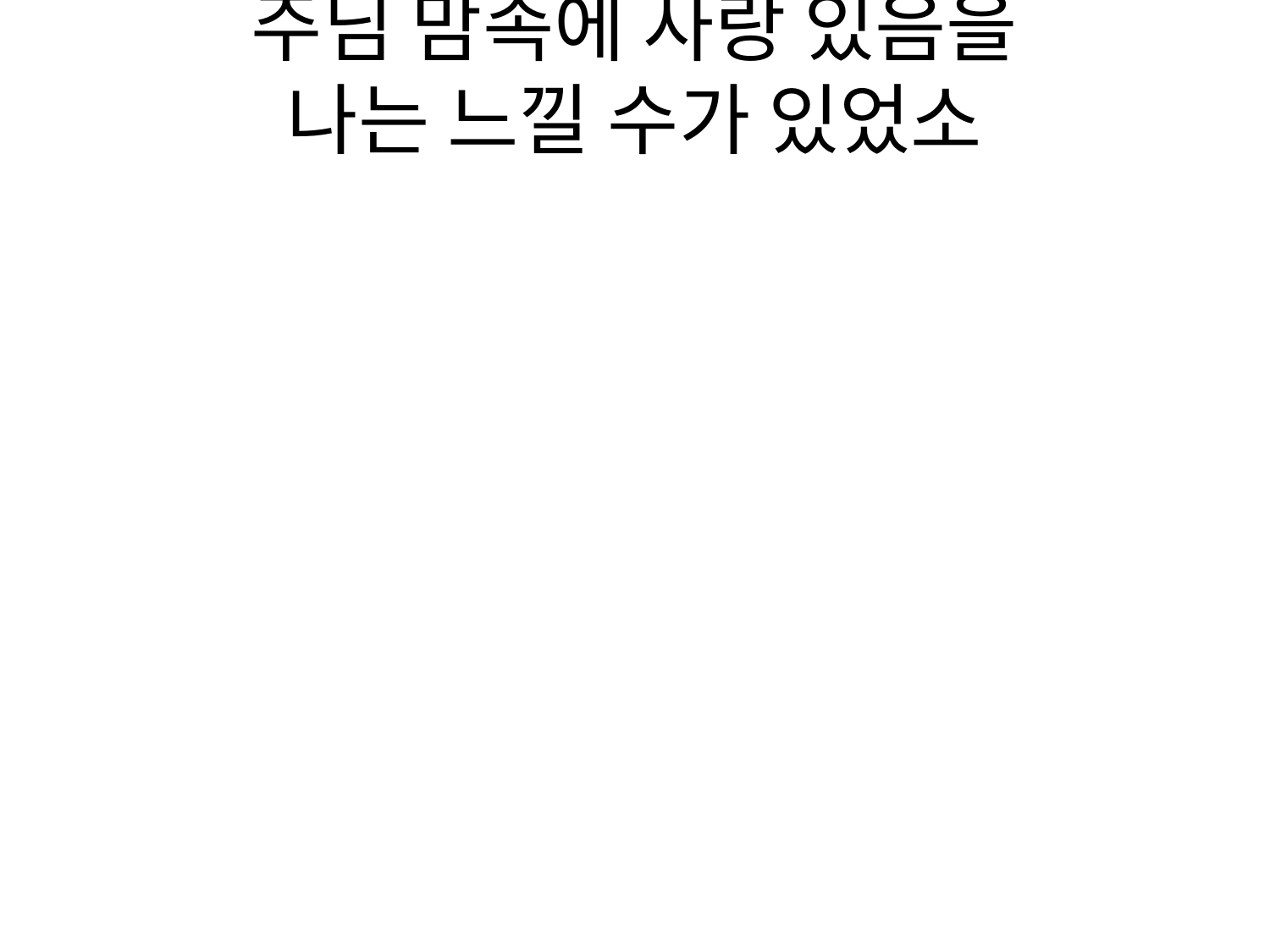

# 주님 맘속에 사랑 있음을
나는 느낄 수가 있었소